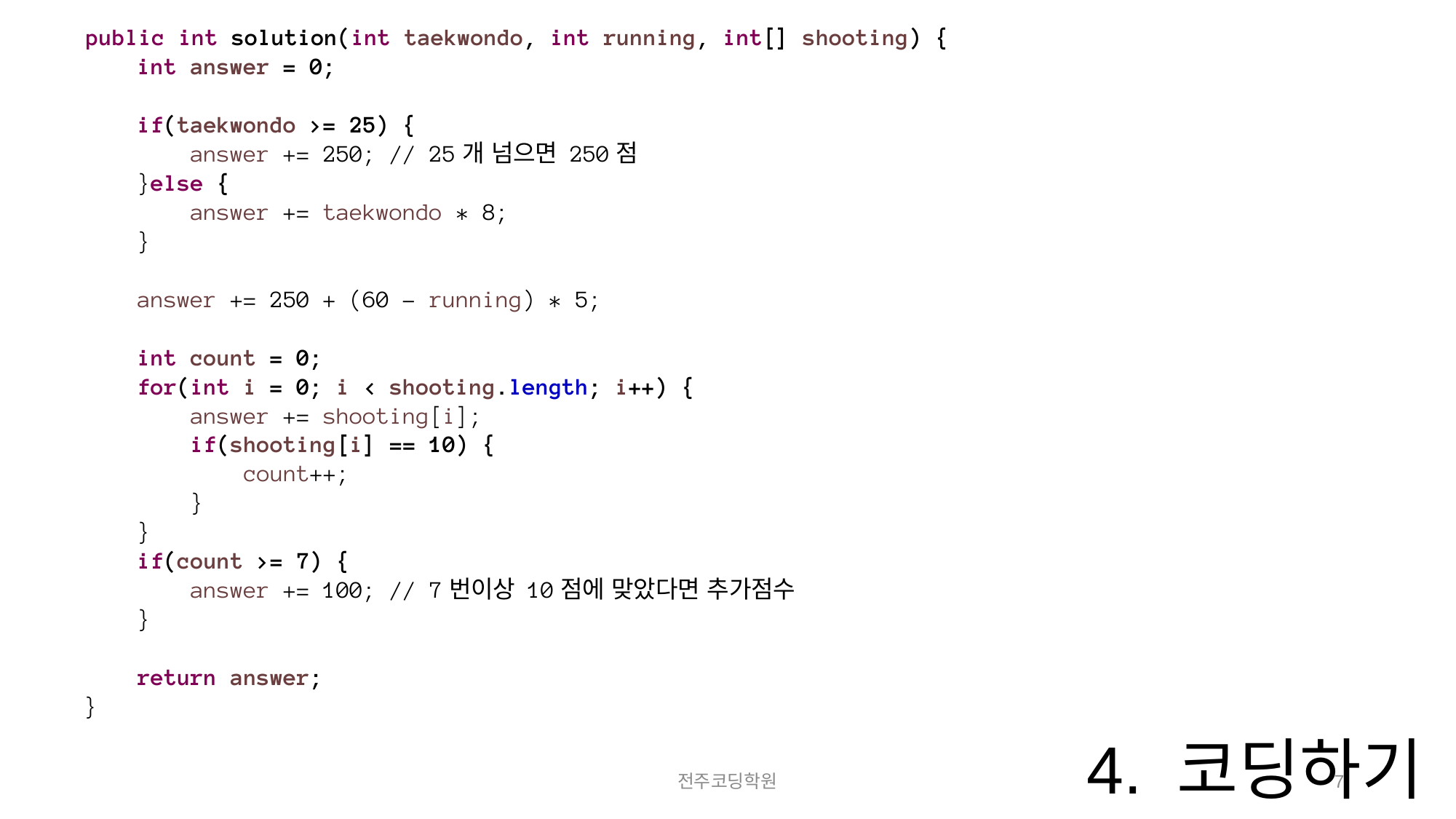

public int solution(int taekwondo, int running, int[] shooting) {
        int answer = 0;

        if(taekwondo >= 25) {
            answer += 250; // 25개 넘으면 250점
        }else {
            answer += taekwondo * 8;
        }

        answer += 250 + (60 - running) * 5;

        int count = 0;
        for(int i = 0; i < shooting.length; i++) {
            answer += shooting[i];
            if(shooting[i] == 10) {
                count++;
            }
        }
        if(count >= 7) {
            answer += 100; // 7번이상 10점에 맞았다면 추가점수
        }

        return answer;
    }

# 4. 코딩하기
전주코딩학원
7